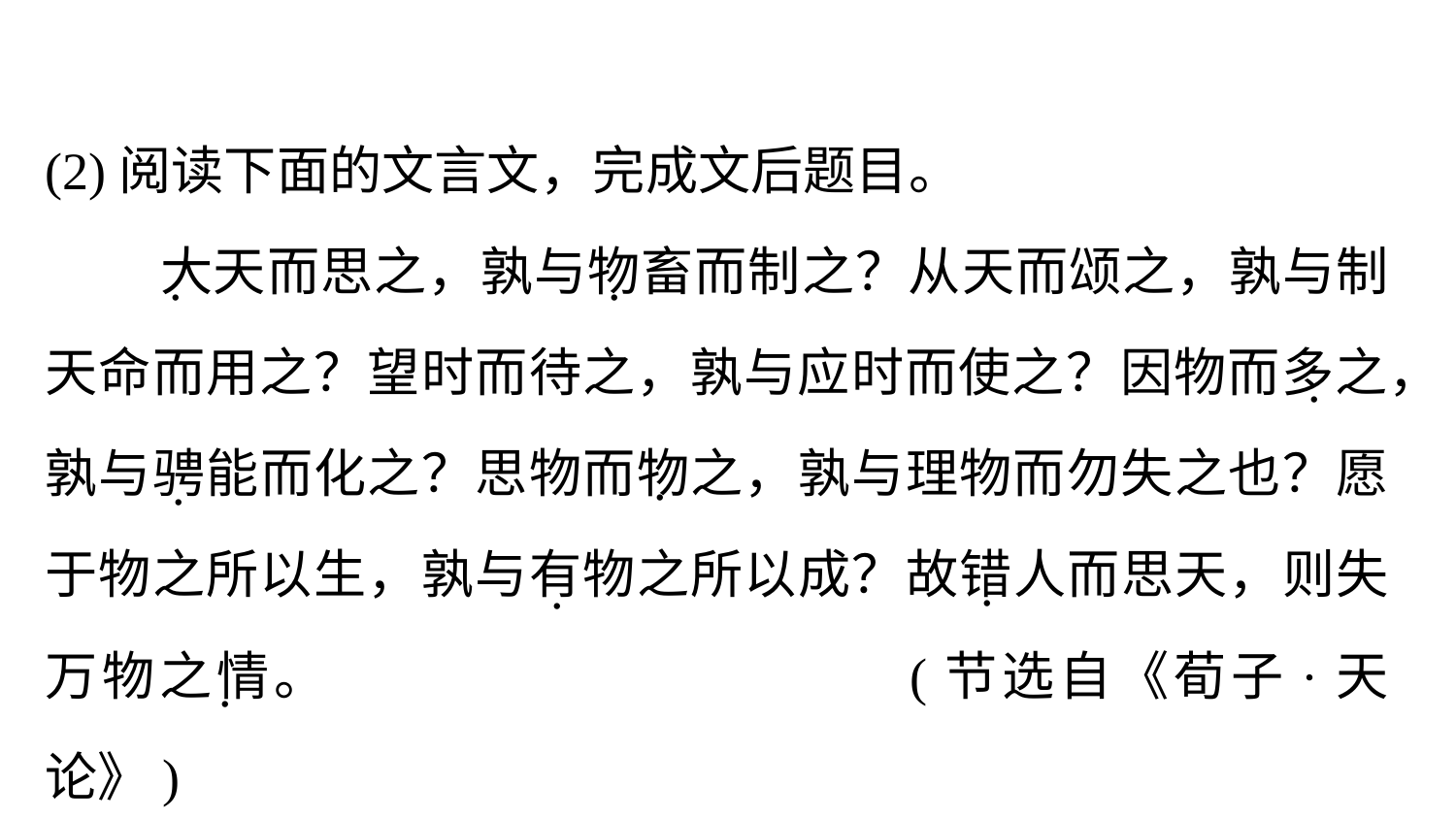

(2)阅读下面的文言文，完成文后题目。
        大天而思之，孰与物畜而制之？从天而颂之，孰与制天命而用之？望时而待之，孰与应时而使之？因物而多之，孰与骋能而化之？思物而物之，孰与理物而勿失之也？愿于物之所以生，孰与有物之所以成？故错人而思天，则失万物之情。				     (节选自《荀子·天论》)
.
.
.
.
.
.
.
.